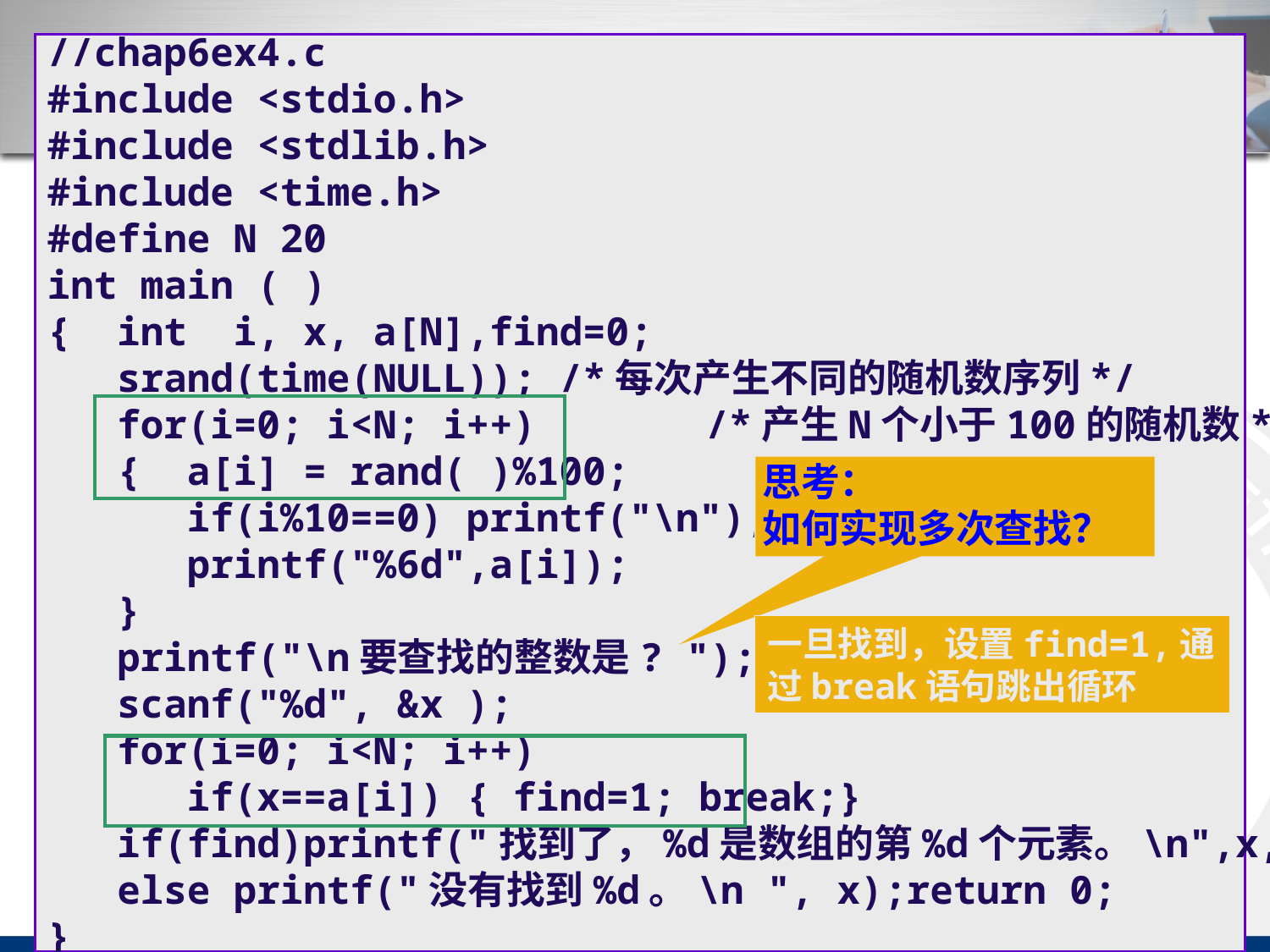

# 数组应用举例
//chap6ex4.c
#include <stdio.h>
#include <stdlib.h>
#include <time.h>
#define N 20
int main ( )
{  int  i, x, a[N],find=0;
   srand(time(NULL)); /*每次产生不同的随机数序列*/
   for(i=0; i<N; i++) 	 /*产生N个小于100的随机数*/
   {  a[i] = rand( )%100;
      if(i%10==0) printf("\n");
      printf("%6d",a[i]);
   }
   printf("\n要查找的整数是? ");
   scanf("%d", &x );
   for(i=0; i<N; i++)
      if(x==a[i]) { find=1; break;}
   if(find)printf("找到了，%d是数组的第%d个元素。\n",x,i+1);
   else printf("没有找到%d。\n ", x);return 0;
}

思考：
如何实现多次查找？
一旦找到，设置find=1,通过break语句跳出循环